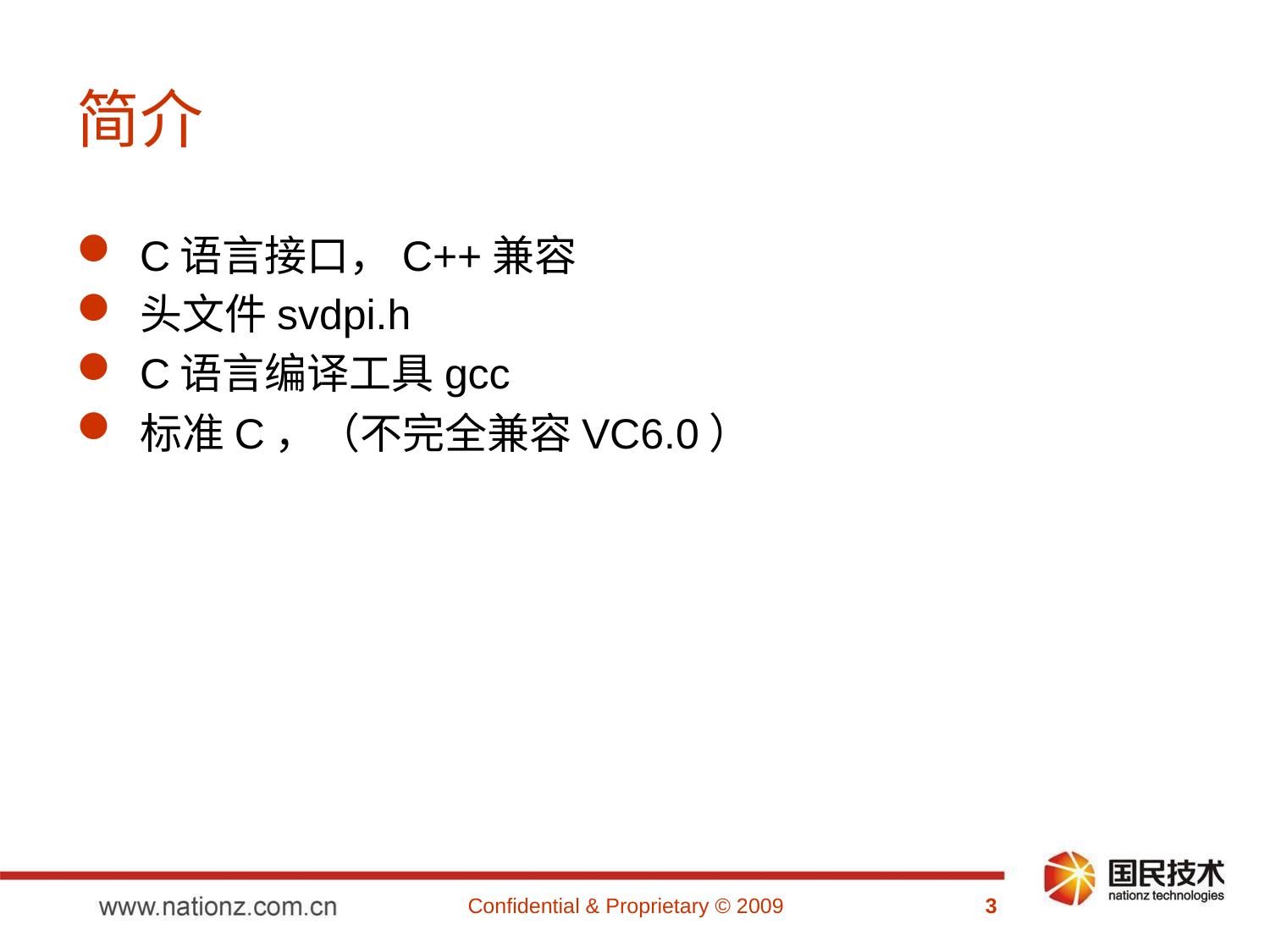

# 简介
C语言接口，C++兼容
头文件svdpi.h
C语言编译工具gcc
标准C，（不完全兼容VC6.0）

Confidential & Proprietary © 2009
3